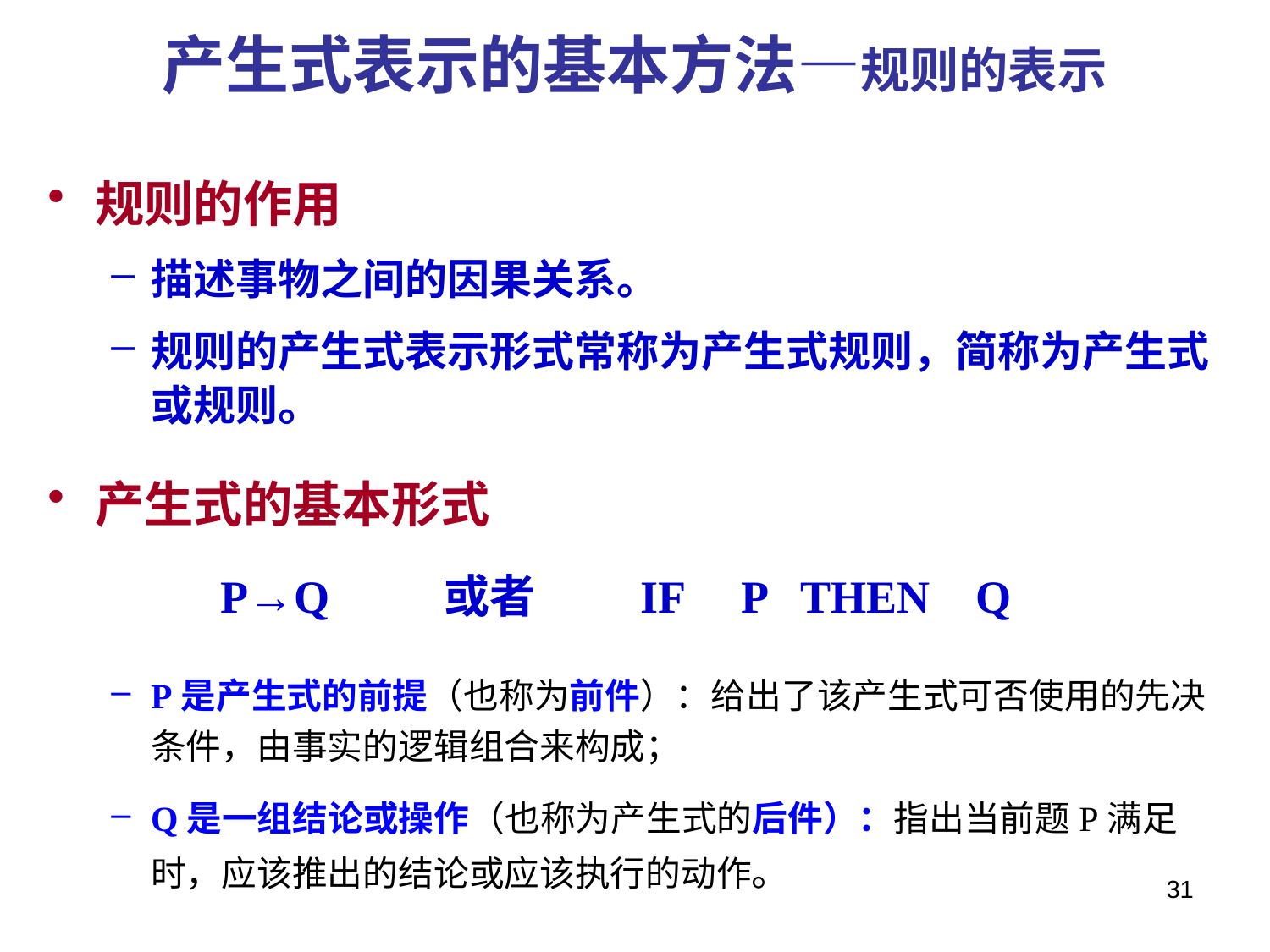

# 产生式表示的基本方法—规则的表示
规则的作用
描述事物之间的因果关系。
规则的产生式表示形式常称为产生式规则，简称为产生式或规则。
产生式的基本形式
 	    P→Q         或者         IF     P   THEN    Q
P是产生式的前提（也称为前件）：给出了该产生式可否使用的先决条件，由事实的逻辑组合来构成；
Q是一组结论或操作（也称为产生式的后件）：指出当前题P满足时，应该推出的结论或应该执行的动作。
31